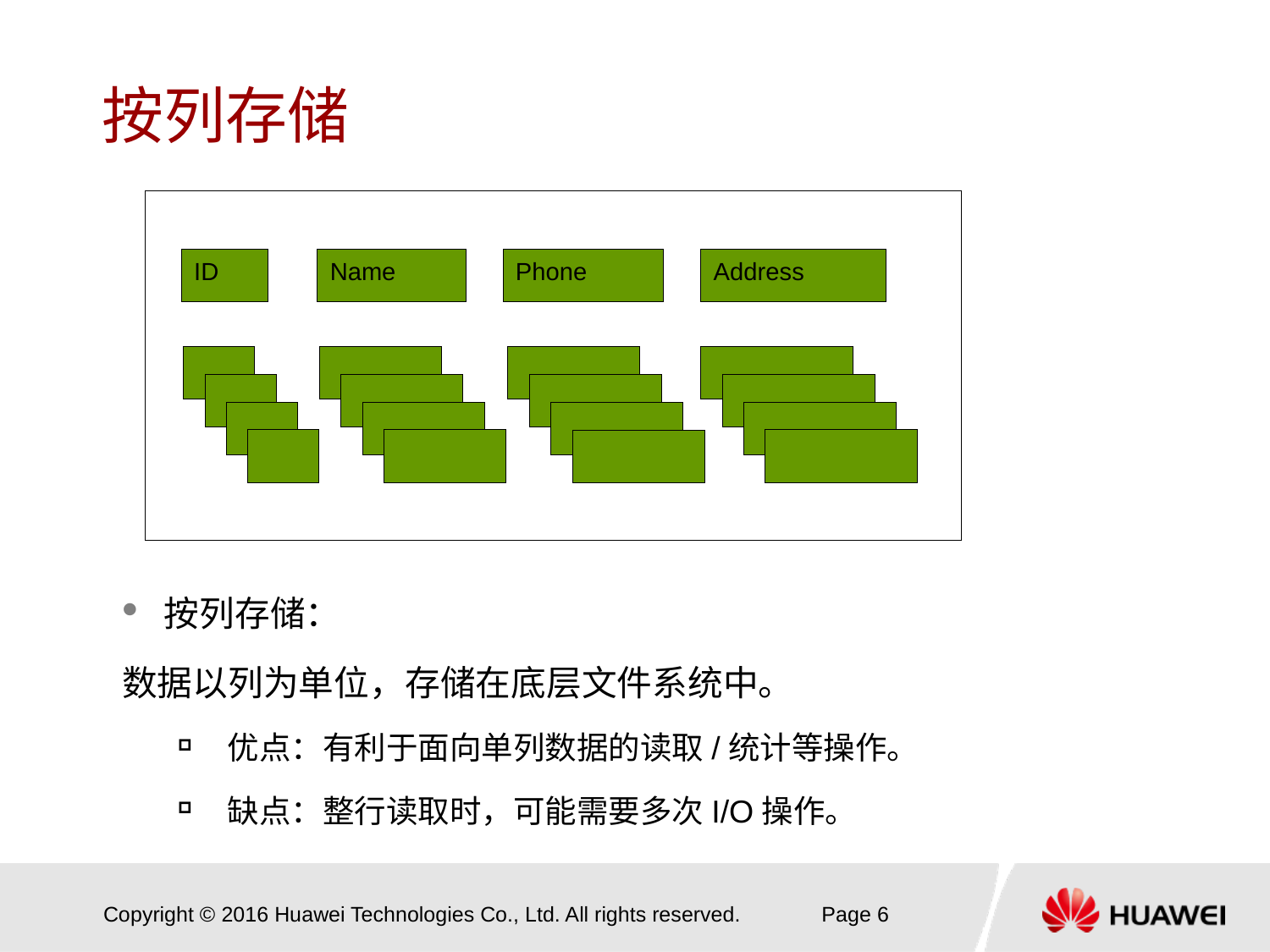

# 按列存储

ID
Name
Phone
Address

按列存储：
数据以列为单位，存储在底层文件系统中。
 优点：有利于面向单列数据的读取/统计等操作。
 缺点：整行读取时，可能需要多次I/O操作。